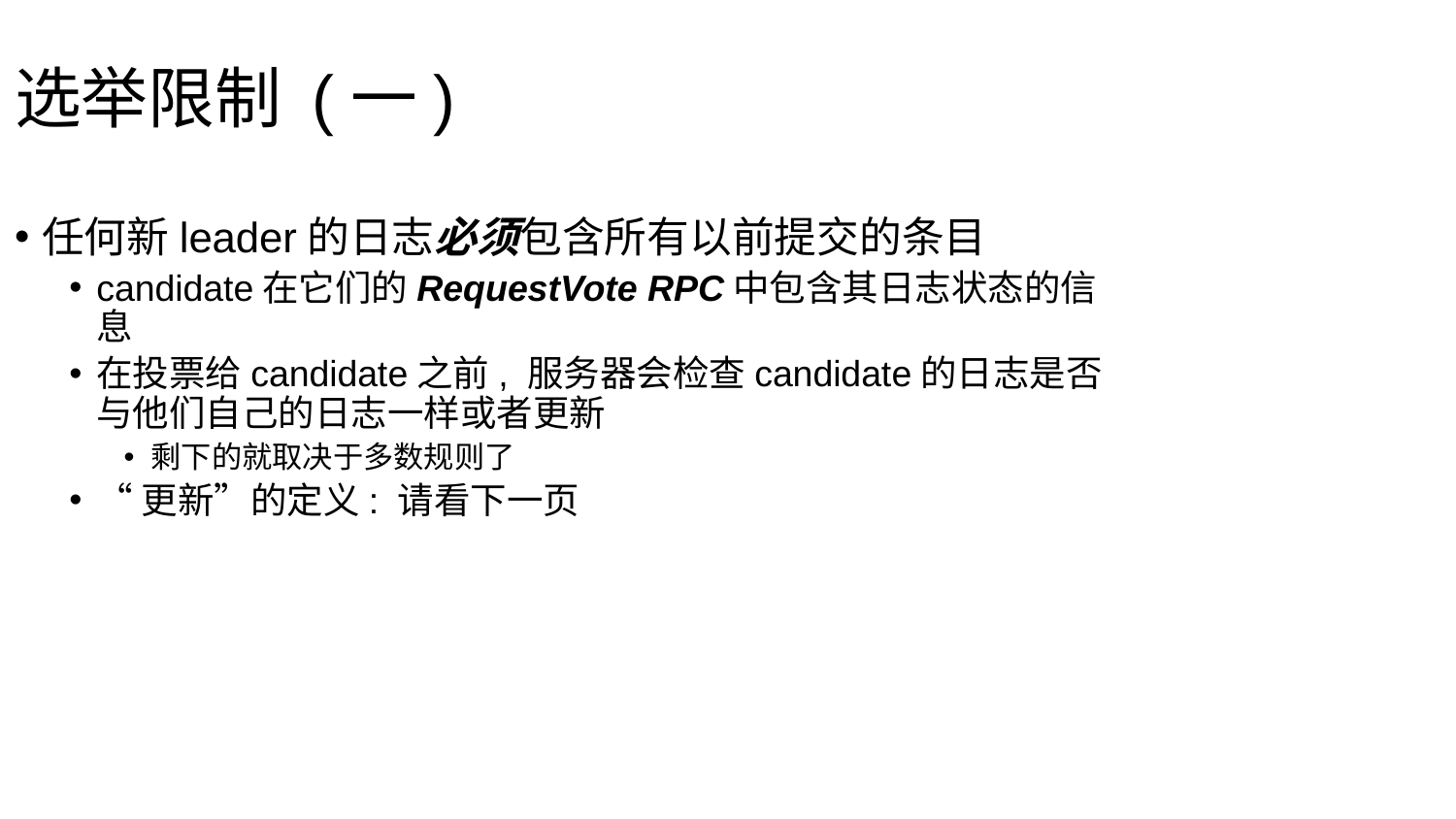

选举限制 (一)
任何新leader的日志必须包含所有以前提交的条目
candidate在它们的RequestVote RPC中包含其日志状态的信息
在投票给candidate之前, 服务器会检查candidate的日志是否与他们自己的日志一样或者更新
剩下的就取决于多数规则了
“更新”的定义: 请看下一页